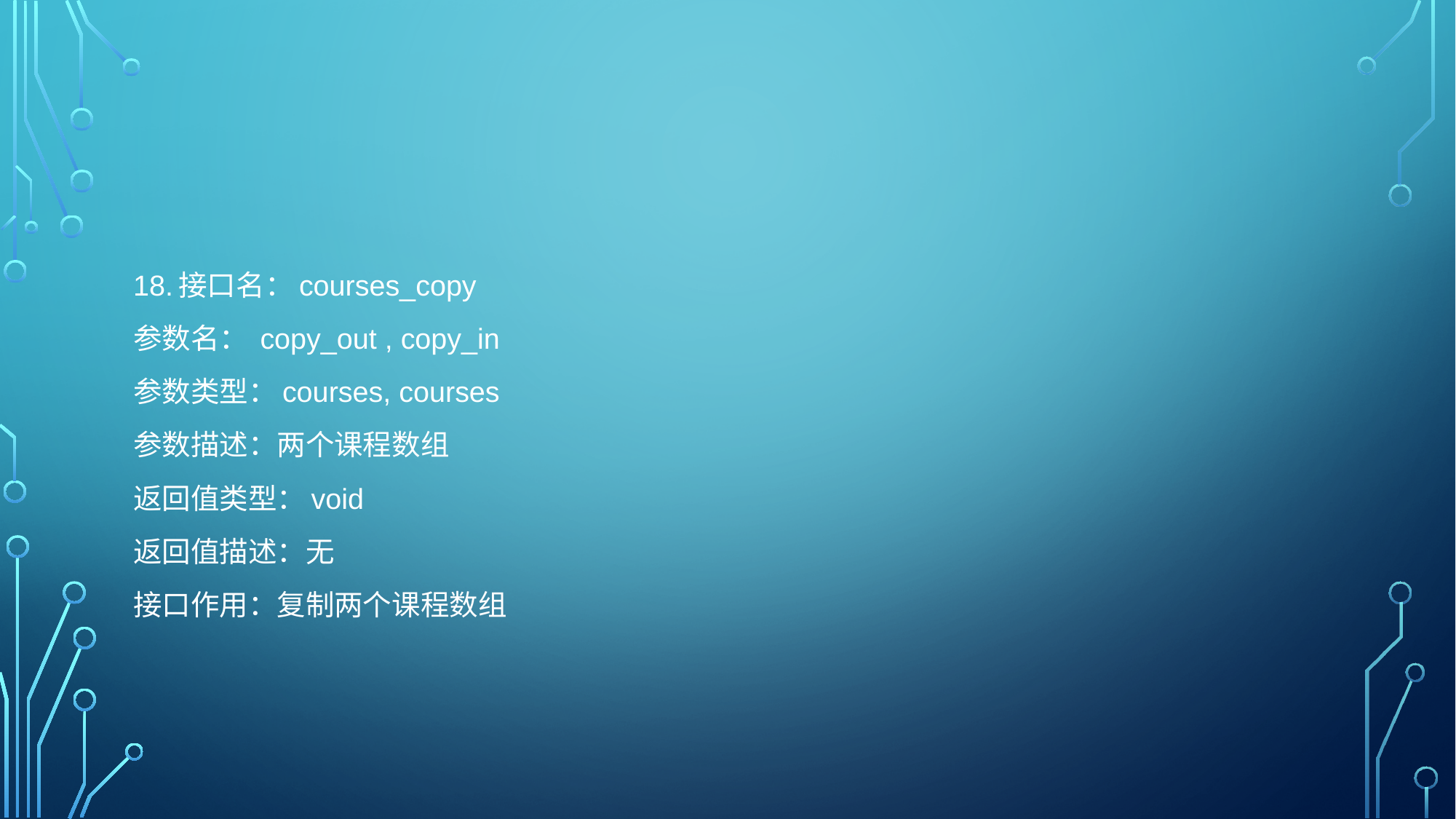

#

18.接口名：courses_copy
参数名： copy_out , copy_in
参数类型：courses, courses
参数描述：两个课程数组
返回值类型：void
返回值描述：无
接口作用：复制两个课程数组